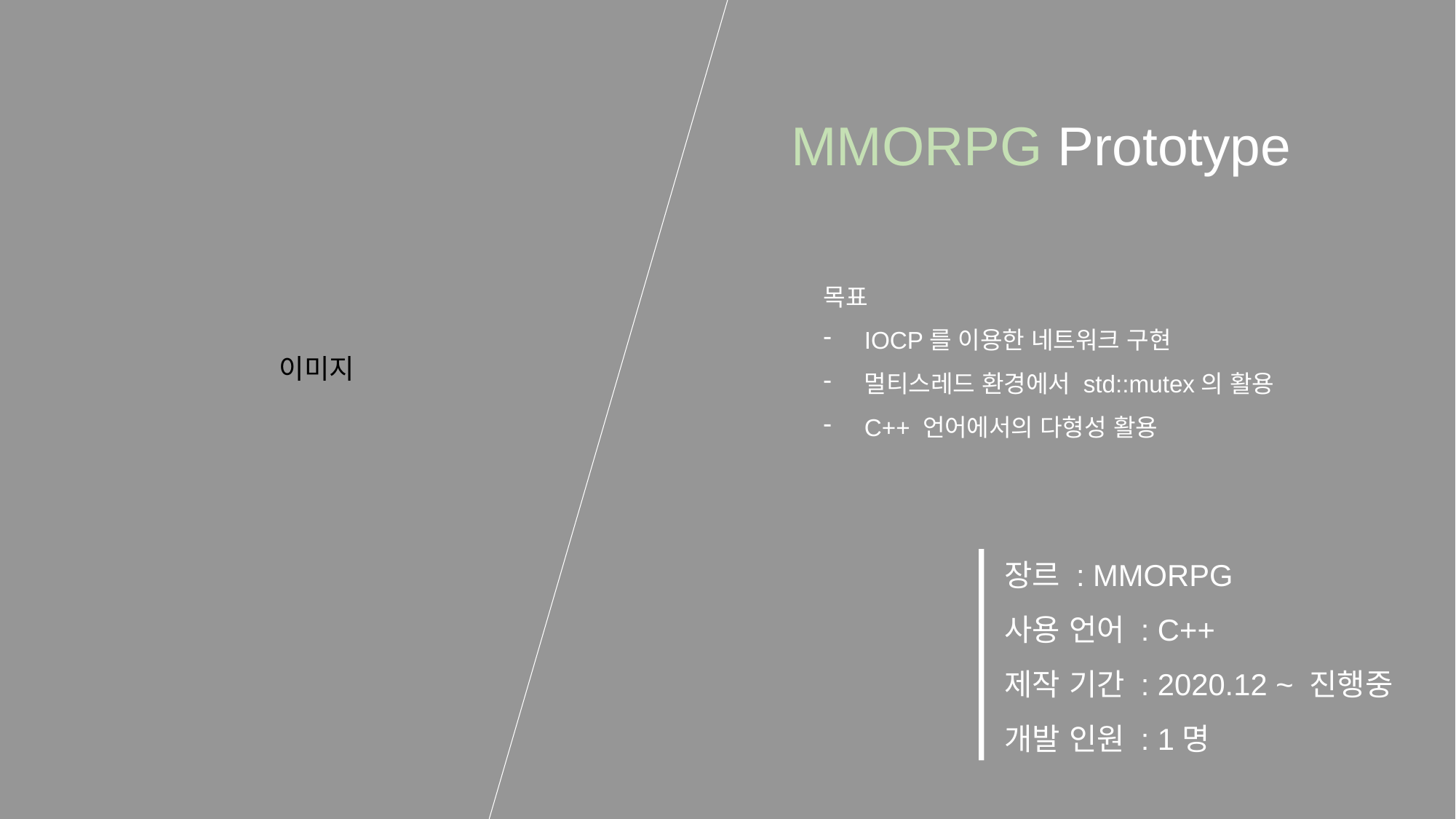

MMORPG Prototype
목표
IOCP를 이용한 네트워크 구현
멀티스레드 환경에서 std::mutex의 활용
C++ 언어에서의 다형성 활용
이미지

장르 : MMORPG
사용 언어 : C++
제작 기간 : 2020.12 ~ 진행중
개발 인원 : 1명